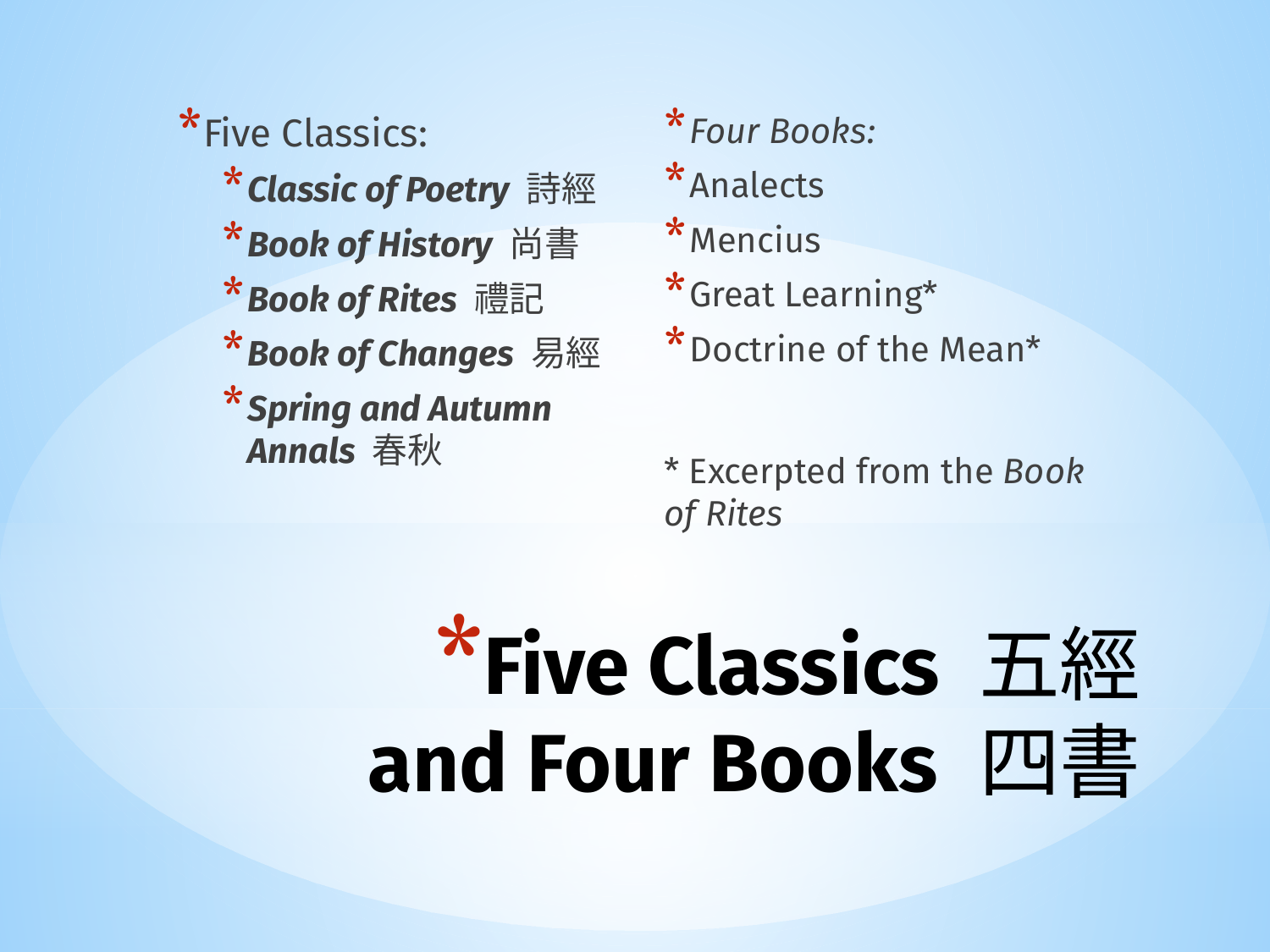

Five Classics:
Classic of Poetry 詩經
Book of History 尚書
Book of Rites 禮記
Book of Changes 易經
Spring and Autumn Annals 春秋

Four Books:
Analects
Mencius
Great Learning*
Doctrine of the Mean*

* Excerpted from the Book of Rites

# Five Classics 五經 and Four Books 四書